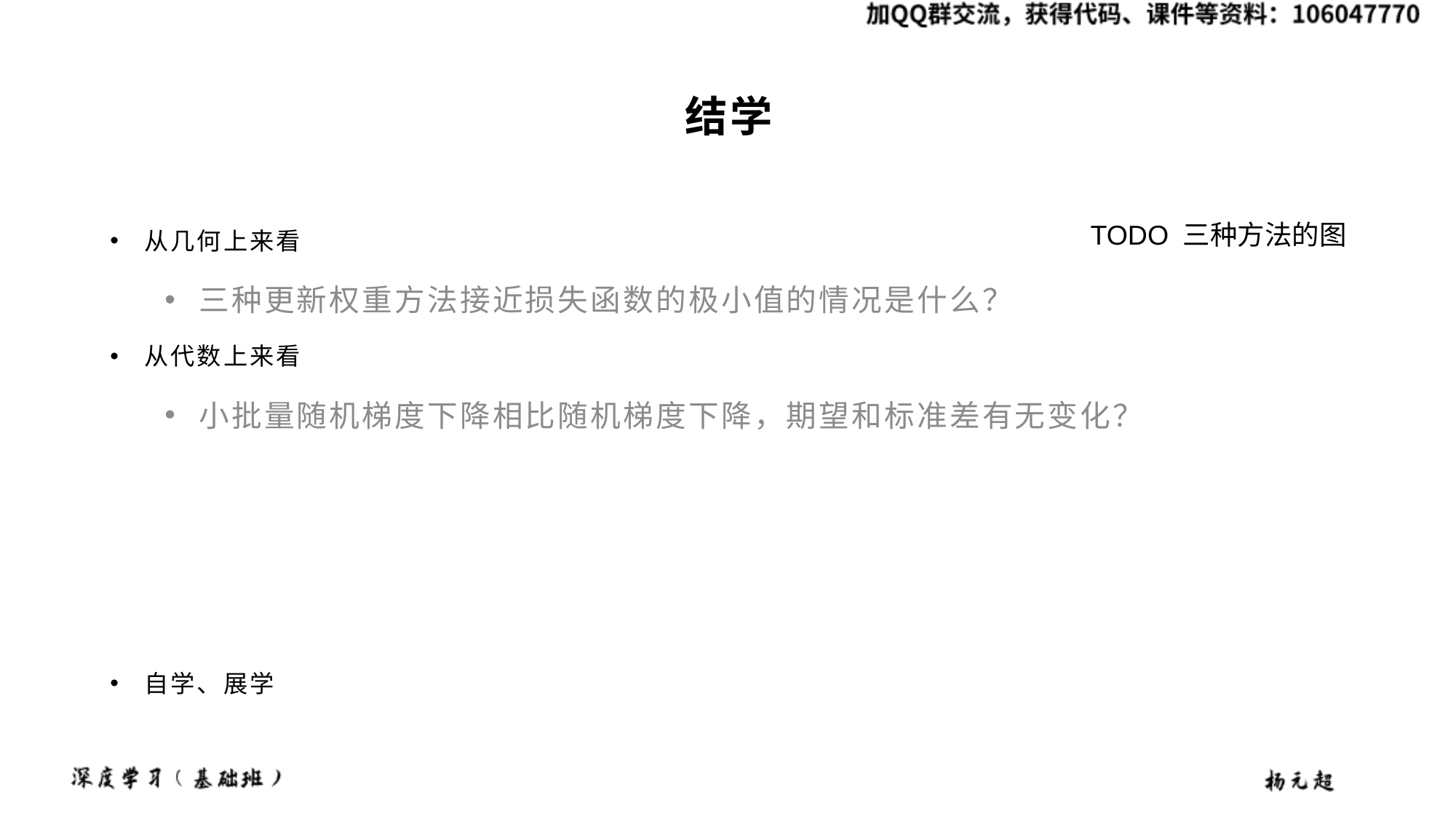

# 结学
从几何上来看
三种更新权重方法接近损失函数的极小值的情况是什么？
从代数上来看
小批量随机梯度下降相比随机梯度下降，期望和标准差有无变化？

自学、展学

TODO 三种方法的图